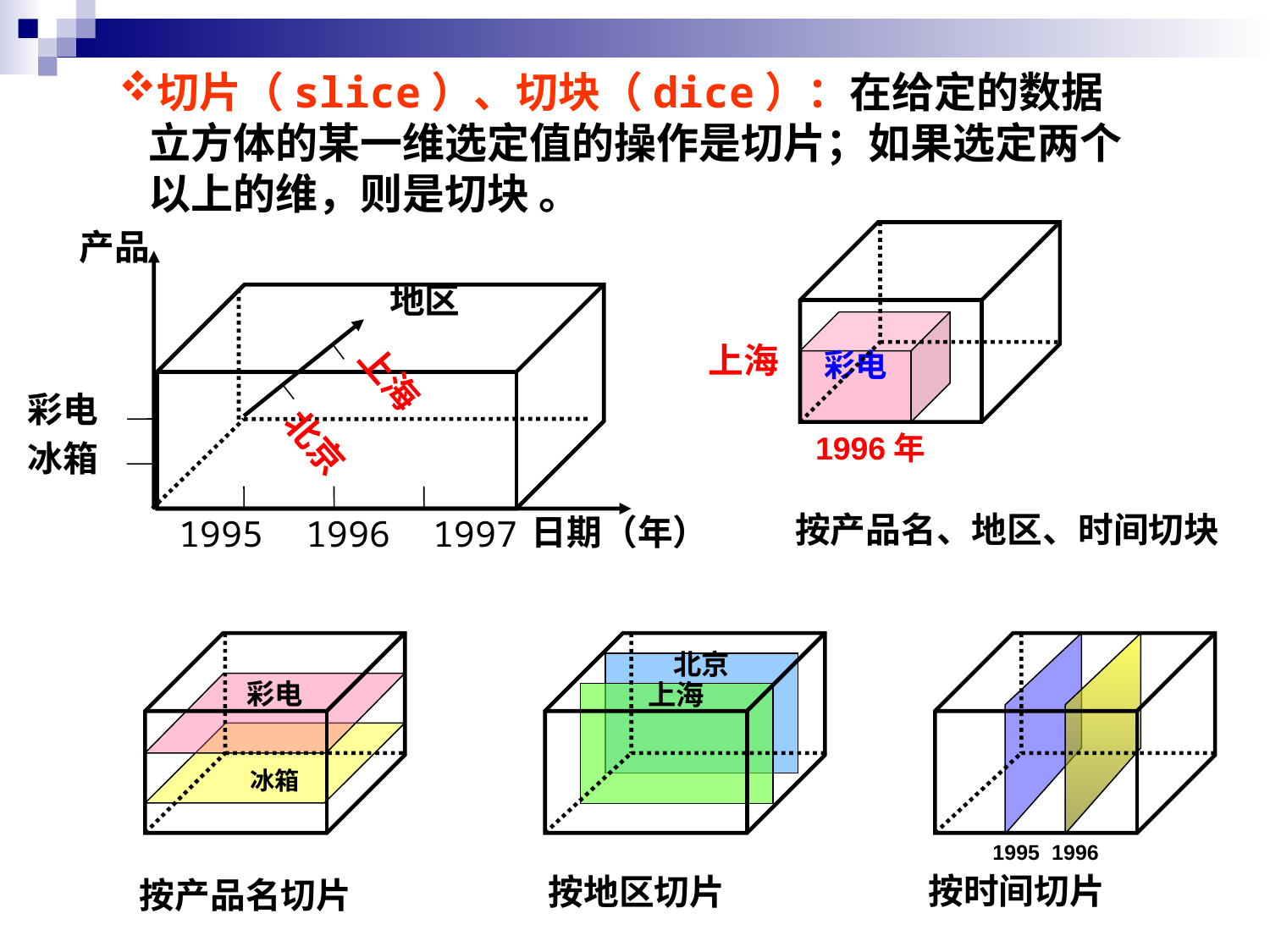

切片（slice）、切块（dice）：在给定的数据立方体的某一维选定值的操作是切片；如果选定两个以上的维，则是切块 。

产品

地区

上海

北京

彩电
冰箱

日期（年）
1995  1996  1997

按产品名、地区、时间切块
彩电

上海
1996年

按产品名切片

按地区切片

按时间切片

北京

彩电

上海

冰箱
1995  1996